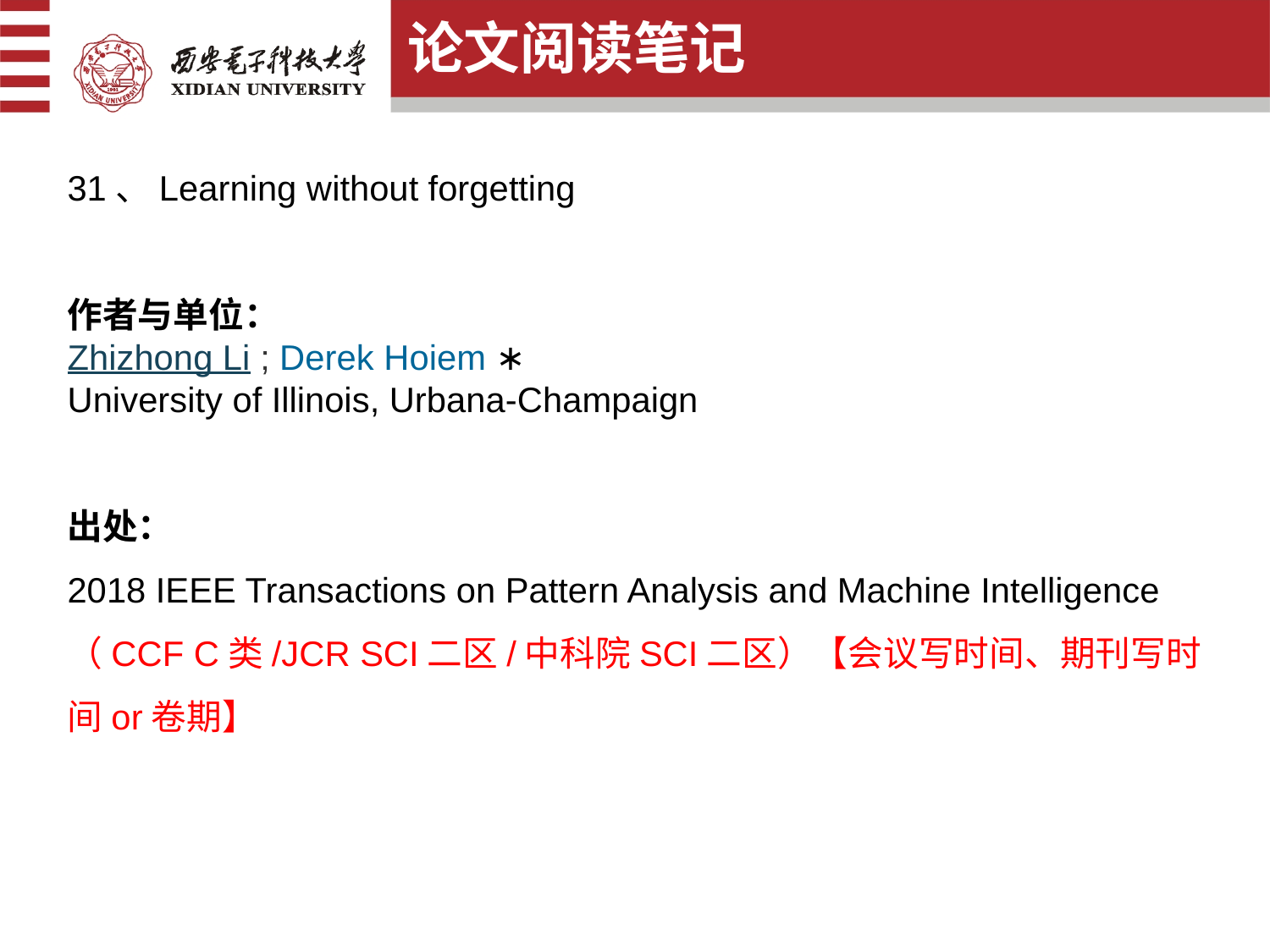

论文阅读笔记
31、Learning without forgetting

作者与单位：
Zhizhong Li,; Derek Hoiem ∗
University of Illinois, Urbana-Champaign

出处：
2018 IEEE Transactions on Pattern Analysis and Machine Intelligence（CCF C类/JCR SCI二区/中科院SCI二区）【会议写时间、期刊写时间or卷期】